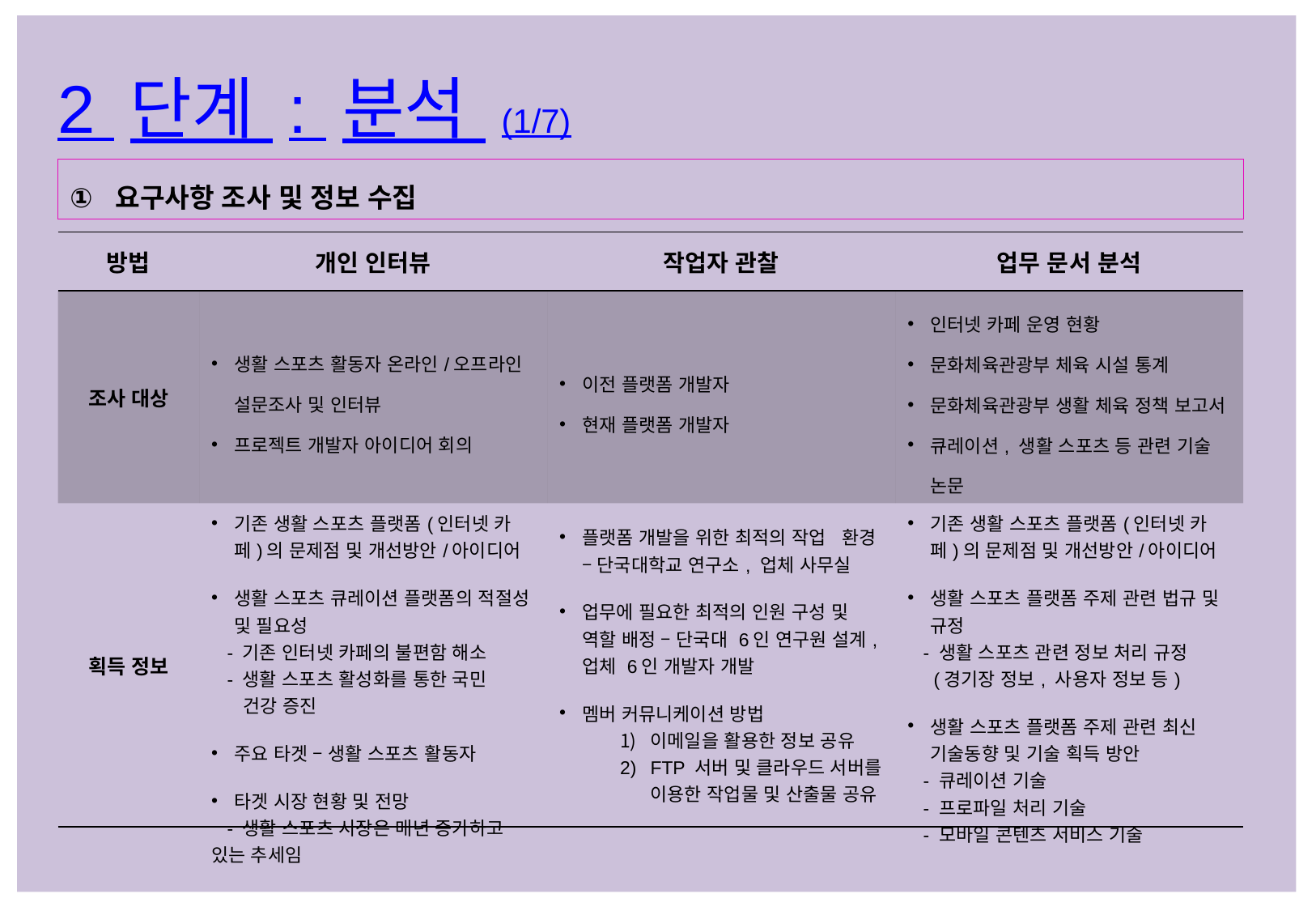

2 단계 : 분석 (1/7)
요구사항 조사 및 정보 수집
| 방법 | 개인 인터뷰 | 작업자 관찰 | 업무 문서 분석 |
| --- | --- | --- | --- |
| 조사 대상 | 생활 스포츠 활동자 온라인/오프라인 설문조사 및 인터뷰 프로젝트 개발자 아이디어 회의 | 이전 플랫폼 개발자 현재 플랫폼 개발자 | 인터넷 카페 운영 현황 문화체육관광부 체육 시설 통계 문화체육관광부 생활 체육 정책 보고서 큐레이션, 생활 스포츠 등 관련 기술 논문 |
| 획득 정보 | 기존 생활 스포츠 플랫폼(인터넷 카페)의 문제점 및 개선방안/아이디어 생활 스포츠 큐레이션 플랫폼의 적절성 및 필요성 - 기존 인터넷 카페의 불편함 해소 - 생활 스포츠 활성화를 통한 국민 건강 증진 주요 타겟 – 생활 스포츠 활동자 타겟 시장 현황 및 전망 - 생활 스포츠 시장은 매년 증가하고 있는 추세임 | 플랫폼 개발을 위한 최적의 작업 환경 – 단국대학교 연구소, 업체 사무실 업무에 필요한 최적의 인원 구성 및 역할 배정 – 단국대 6인 연구원 설계, 업체 6인 개발자 개발 멤버 커뮤니케이션 방법 이메일을 활용한 정보 공유 FTP 서버 및 클라우드 서버를 이용한 작업물 및 산출물 공유 | 기존 생활 스포츠 플랫폼(인터넷 카페)의 문제점 및 개선방안/아이디어 생활 스포츠 플랫폼 주제 관련 법규 및 규정 - 생활 스포츠 관련 정보 처리 규정 (경기장 정보, 사용자 정보 등) 생활 스포츠 플랫폼 주제 관련 최신 기술동향 및 기술 획득 방안 - 큐레이션 기술 - 프로파일 처리 기술 - 모바일 콘텐츠 서비스 기술 |